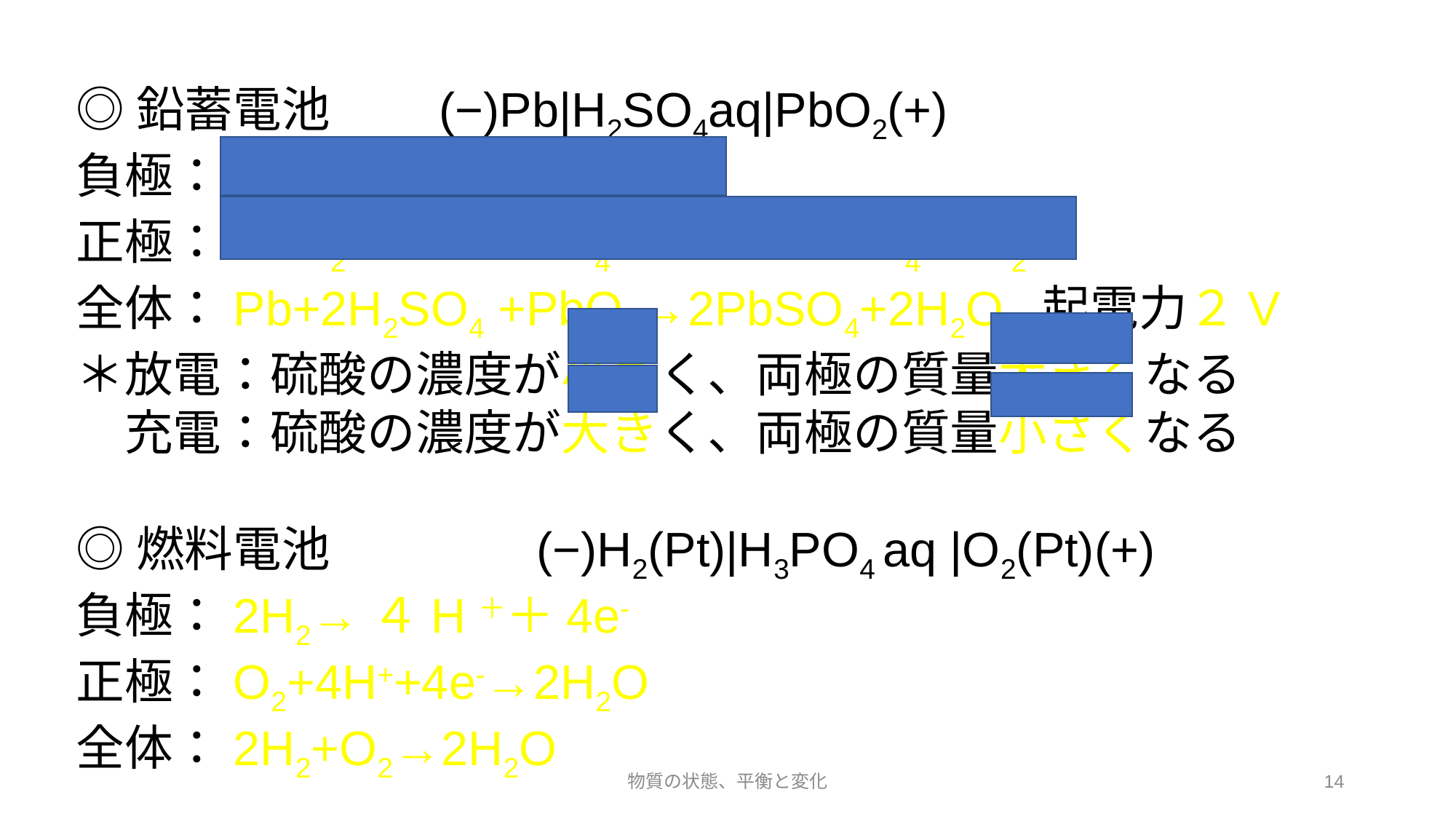

◎鉛蓄電池　　(−)Pb|H2SO4aq|PbO2(+)
負極：Pb+SO42-→PbSO4+2e-
正極：PbO2+4H+＋SO42-+2e-→PbSO4+2H2O
全体：Pb+2H2SO4 +PbO2→2PbSO4+2H2O  起電力２V
＊放電：硫酸の濃度が小さく、両極の質量大きくなる
　充電：硫酸の濃度が大きく、両極の質量小さくなる

◎燃料電池　　　　(−)H2(Pt)|H3PO4 aq |O2(Pt)(+)
負極：2H2→４H＋＋4e-
正極：O2+4H++4e-→2H2O
全体：2H2+O2→2H2O

物質の状態、平衡と変化
14